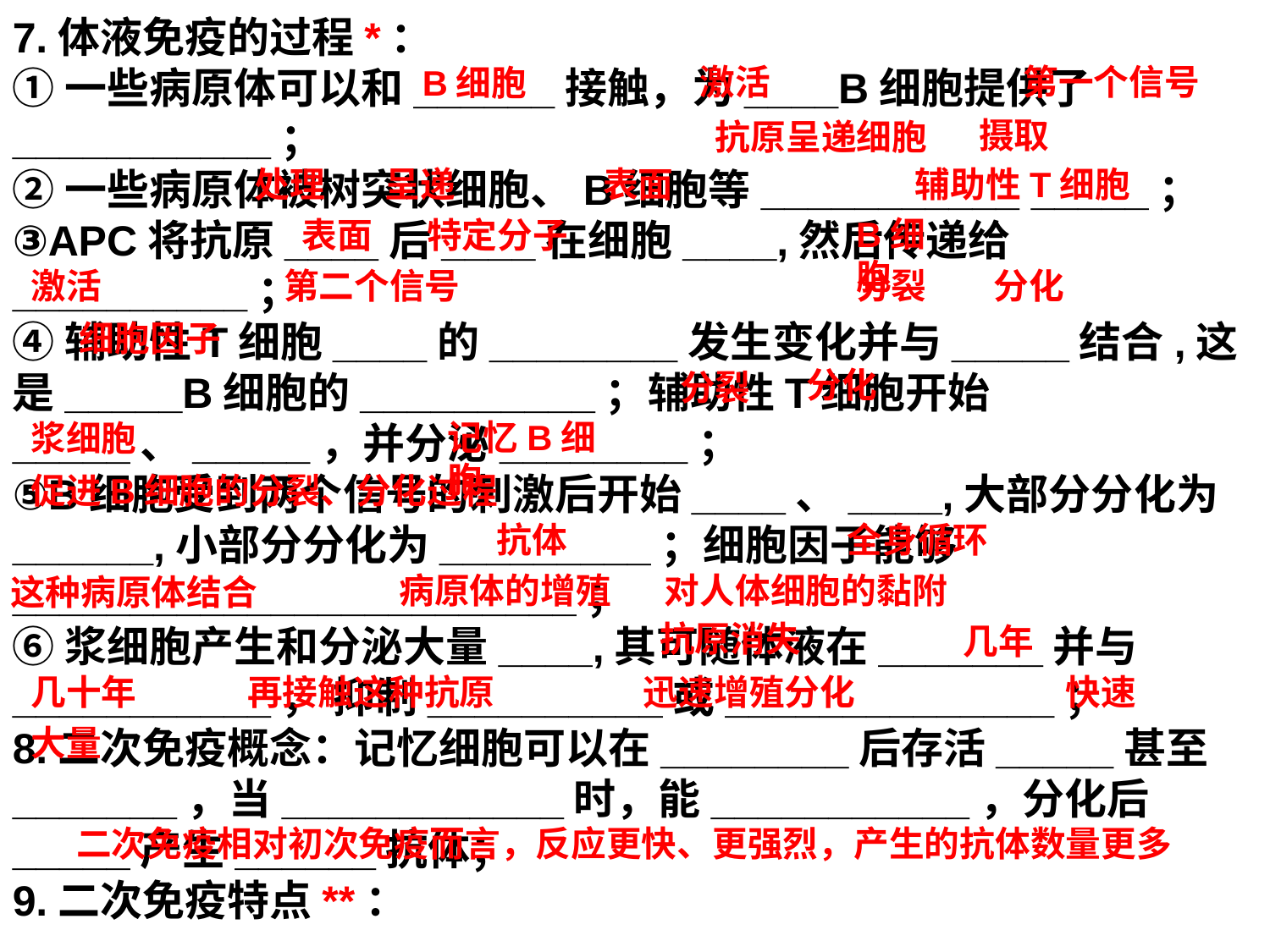

7.体液免疫的过程*：
①一些病原体可以和______接触，为____B细胞提供了___________；
②一些病原体被树突状细胞、B细胞等___________ _____；
③APC将抗原____后____在细胞____,然后传递给__________；
④辅助性T细胞____的________发生变化并与_____结合,这是_____B细胞的__________；辅助性T细胞开始_____、_____，并分泌________；
⑤B细胞受到两个信号的刺激后开始____、____,大部分分化为______,小部分分化为_________；细胞因子能够________________________；
⑥浆细胞产生和分泌大量____,其可随体液在_______并与___________， 抑制__________或______________；
8.二次免疫概念：记忆细胞可以在________后存活_____甚至_______，当____________时，能___________，分化后_____产生______抗体；
9.二次免疫特点**：
  ______________________________________________________
激活
第一个信号
B细胞
摄取
抗原呈递细胞
处理
呈递
表面
辅助性T细胞
表面
特定分子
B细胞
激活
第二个信号
分裂
分化
细胞因子
分化
分裂
浆细胞
记忆B细胞
促进B细胞的分裂、分化过程
抗体
全身循环
病原体的增殖
对人体细胞的黏附
这种病原体结合
抗原消失
几年
几十年
再接触这种抗原
迅速增殖分化
快速
大量
二次免疫相对初次免疫而言，反应更快、更强烈，产生的抗体数量更多